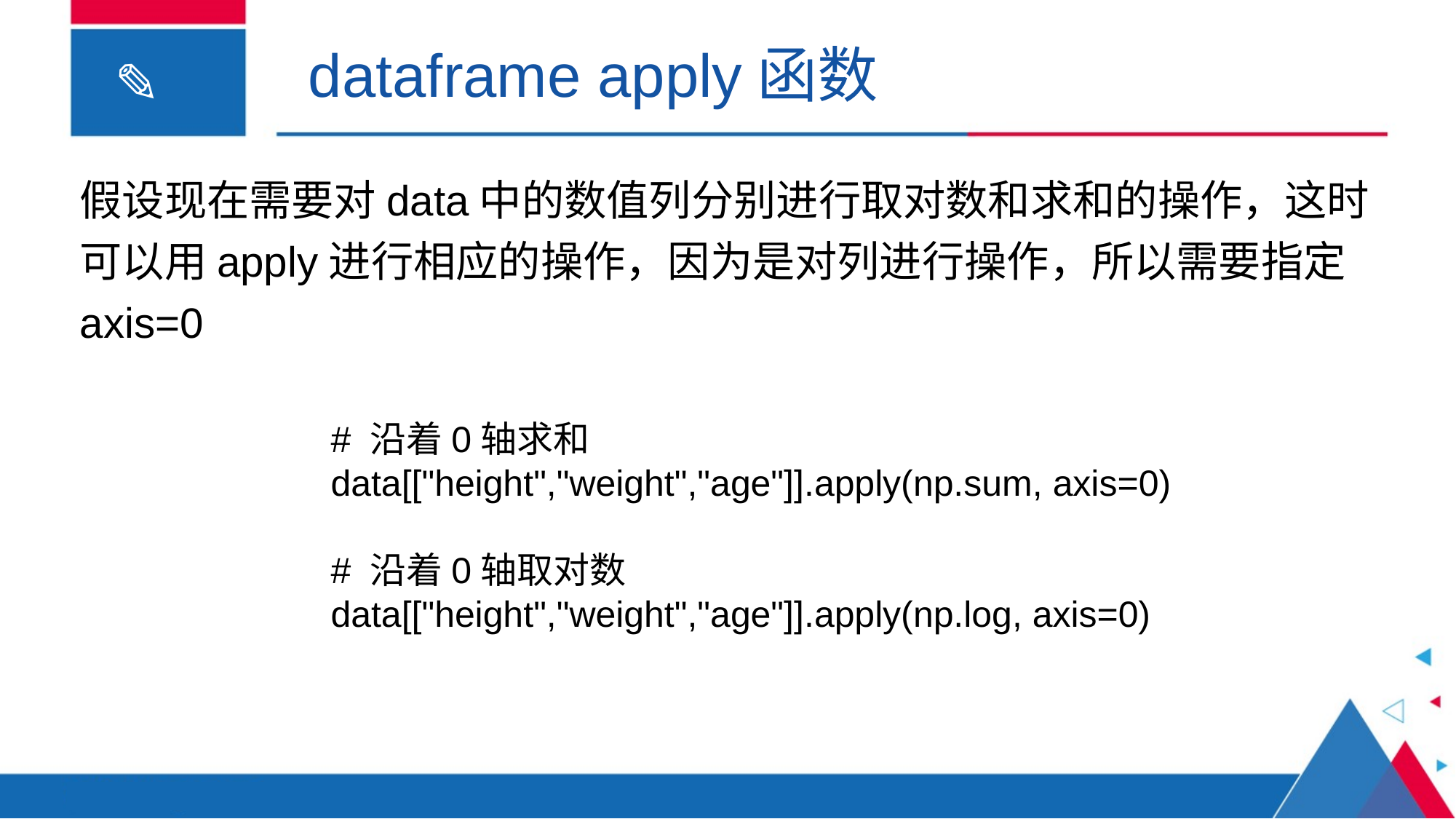

dataframe apply函数
假设现在需要对data中的数值列分别进行取对数和求和的操作，这时可以用apply进行相应的操作，因为是对列进行操作，所以需要指定axis=0
# 沿着0轴求和
data[["height","weight","age"]].apply(np.sum, axis=0)
​
# 沿着0轴取对数
data[["height","weight","age"]].apply(np.log, axis=0)